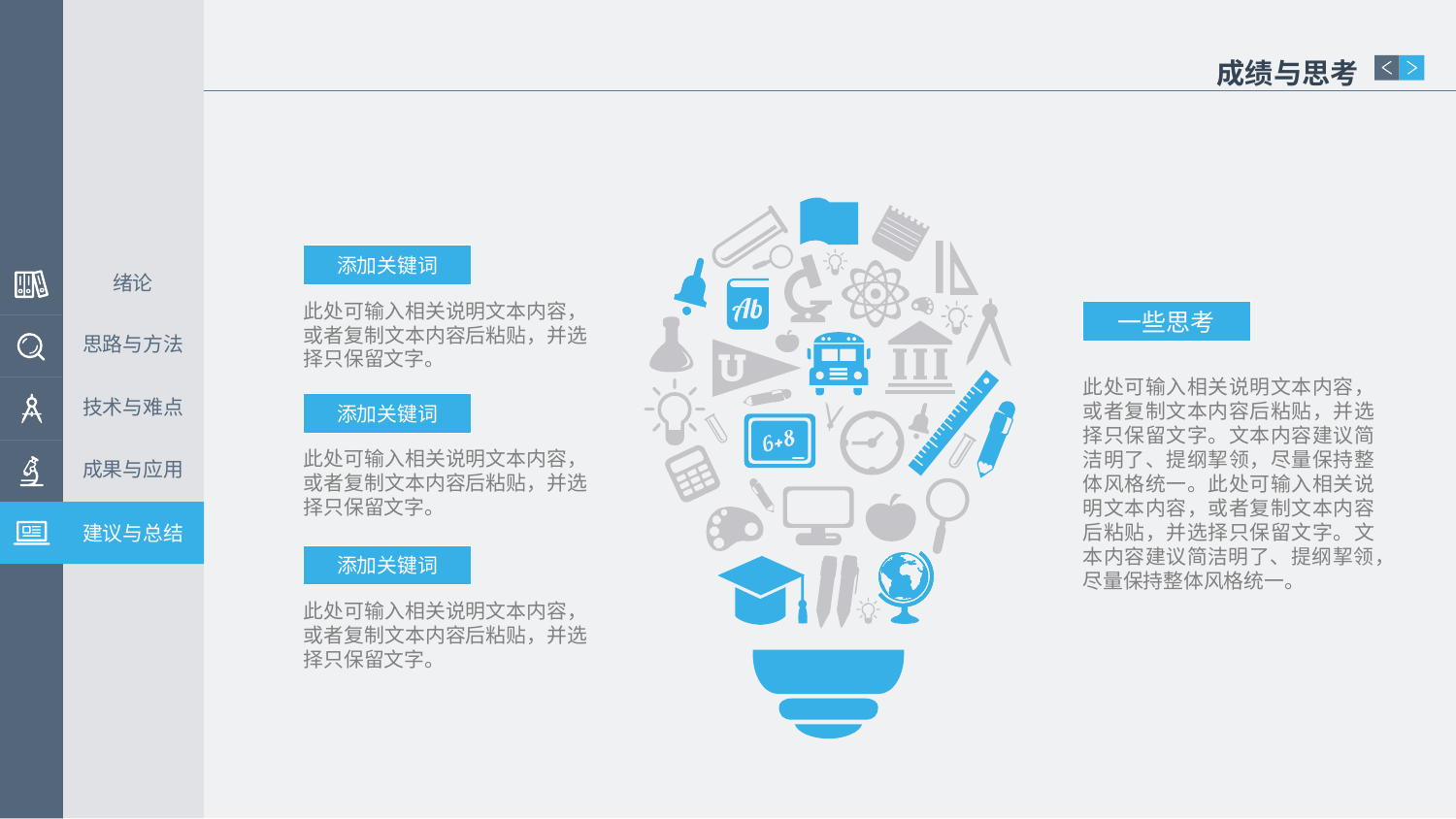

成绩与思考

添加关键词
绪论

此处可输入相关说明文本内容，或者复制文本内容后粘贴，并选择只保留文字。
一些思考
思路与方法

此处可输入相关说明文本内容，或者复制文本内容后粘贴，并选择只保留文字。文本内容建议简洁明了、提纲挈领，尽量保持整体风格统一。此处可输入相关说明文本内容，或者复制文本内容后粘贴，并选择只保留文字。文本内容建议简洁明了、提纲挈领，尽量保持整体风格统一。
技术与难点

添加关键词
此处可输入相关说明文本内容，或者复制文本内容后粘贴，并选择只保留文字。
成果与应用

建议与总结

添加关键词
此处可输入相关说明文本内容，或者复制文本内容后粘贴，并选择只保留文字。